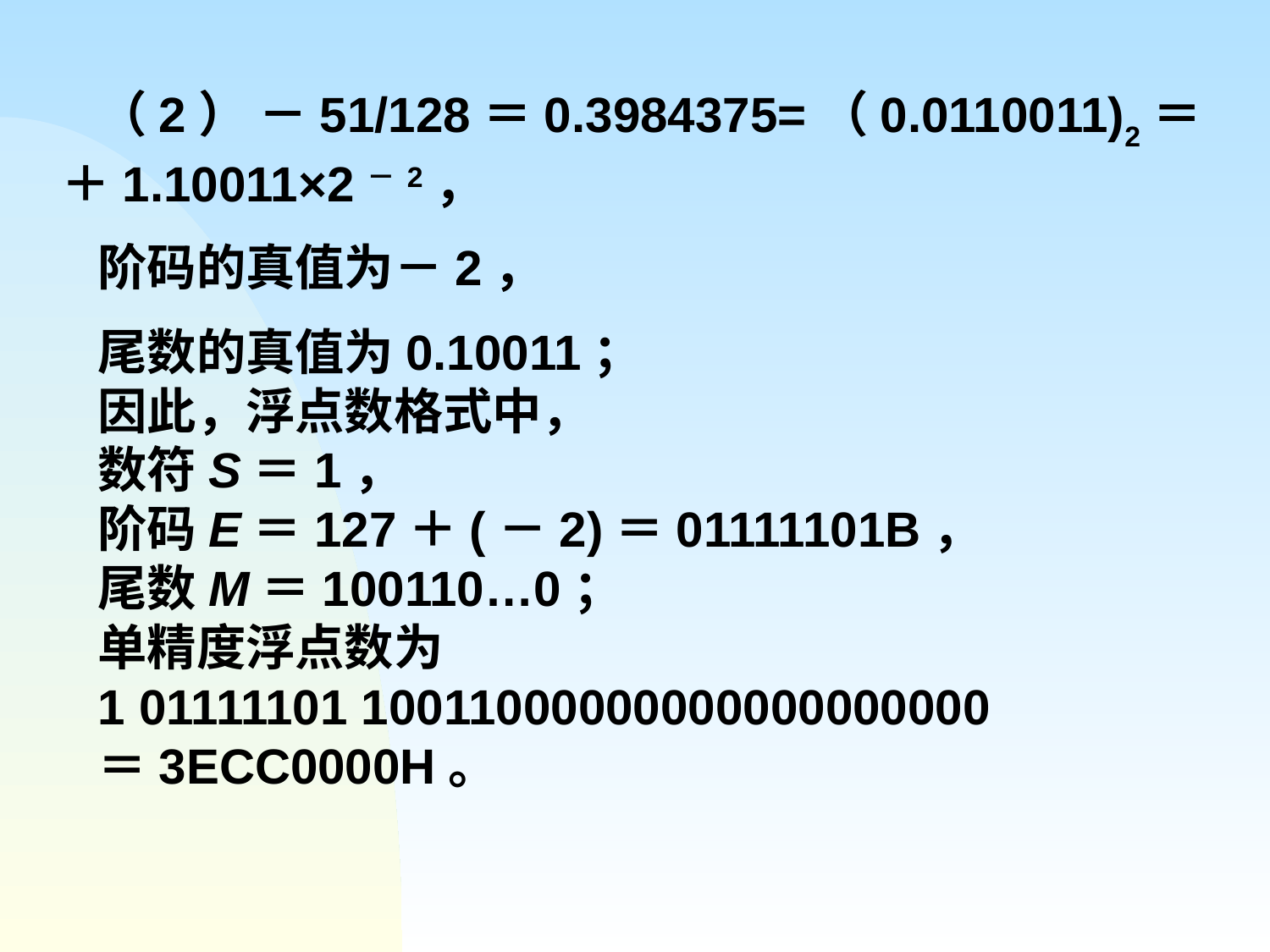

（2） －51/128＝0.3984375=（0.0110011)2＝＋1.10011×2－2，
阶码的真值为－2，
尾数的真值为0.10011；
因此，浮点数格式中，
数符S＝1，
阶码E＝127＋(－2)＝01111101B，
尾数M＝100110…0；
单精度浮点数为
1 01111101 10011000000000000000000
＝3ECC0000H。
124